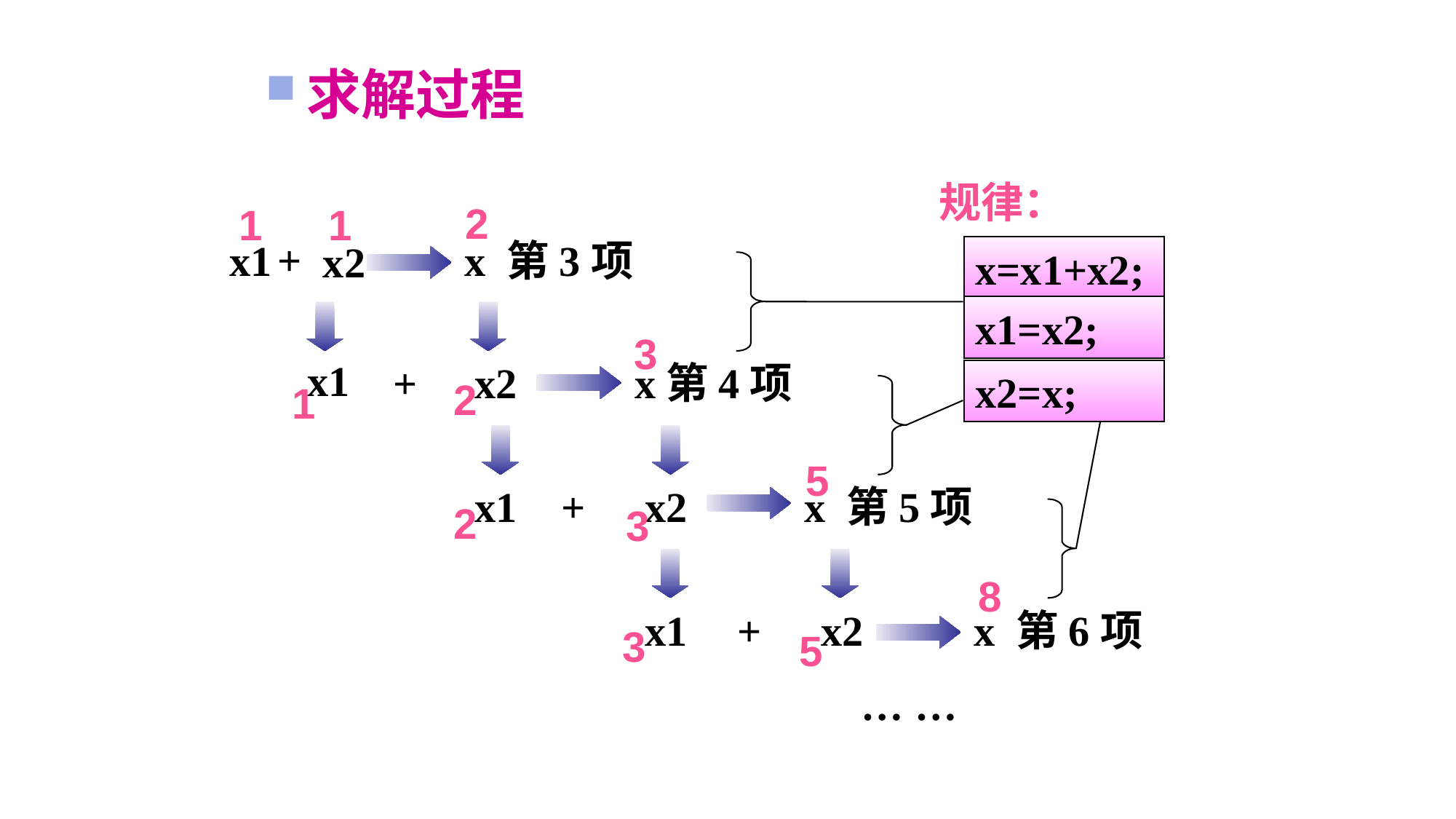

求解过程
规律：
2
1
1
+
x1
x2
x 第3项
x=x1+x2;

x1=x2;

3
x1
x2
x第4项
+
x2=x;

2
1

5
x1
x2
x 第5项
+

2
3

8
x 第6项
x1
+
x2
3

5
… …